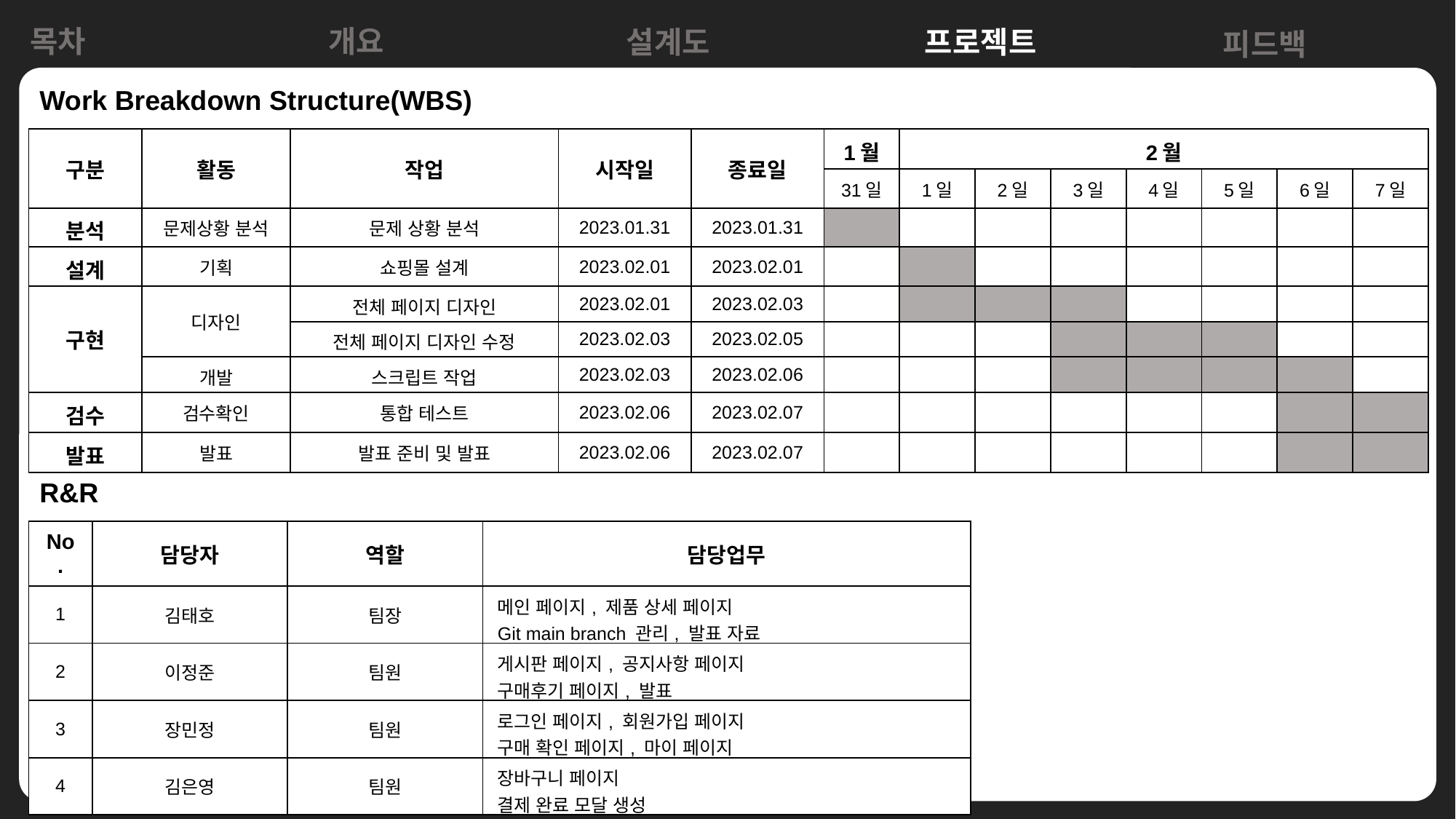

목차
개요
설계도
프로젝트
피드백

Work Breakdown Structure(WBS)
| 구분 | 활동 | 작업 | 시작일 | 종료일 | 1월 | 2월 |  |  |  |  |  |  |
| --- | --- | --- | --- | --- | --- | --- | --- | --- | --- | --- | --- | --- |
|  |  |  |  |  | 31일 | 1일 | 2일 | 3일 | 4일 | 5일 | 6일 | 7일 |
| 분석 | 문제상황 분석 | 문제 상황 분석 | 2023.01.31 | 2023.01.31 |  |  |  |  |  |  |  |  |
| 설계 | 기획 | 쇼핑몰 설계 | 2023.02.01 | 2023.02.01 |  |  |  |  |  |  |  |  |
| 구현 | 디자인 | 전체 페이지 디자인 | 2023.02.01 | 2023.02.03 |  |  |  |  |  |  |  |  |
|  |  | 전체 페이지 디자인 수정 | 2023.02.03 | 2023.02.05 |  |  |  |  |  |  |  |  |
|  | 개발 | 스크립트 작업 | 2023.02.03 | 2023.02.06 |  |  |  |  |  |  |  |  |
| 검수 | 검수확인 | 통합 테스트 | 2023.02.06 | 2023.02.07 |  |  |  |  |  |  |  |  |
| 발표 | 발표 | 발표 준비 및 발표 | 2023.02.06 | 2023.02.07 |  |  |  |  |  |  |  |  |
R&R
| No. | 담당자 | 역할 | 담당업무 |
| --- | --- | --- | --- |
| 1 | 김태호 | 팀장 | 메인 페이지, 제품 상세 페이지 Git main branch 관리, 발표 자료 |
| 2 | 이정준 | 팀원 | 게시판 페이지, 공지사항 페이지 구매후기 페이지, 발표 |
| 3 | 장민정 | 팀원 | 로그인 페이지, 회원가입 페이지 구매 확인 페이지, 마이 페이지 |
| 4 | 김은영 | 팀원 | 장바구니 페이지 결제 완료 모달 생성 |